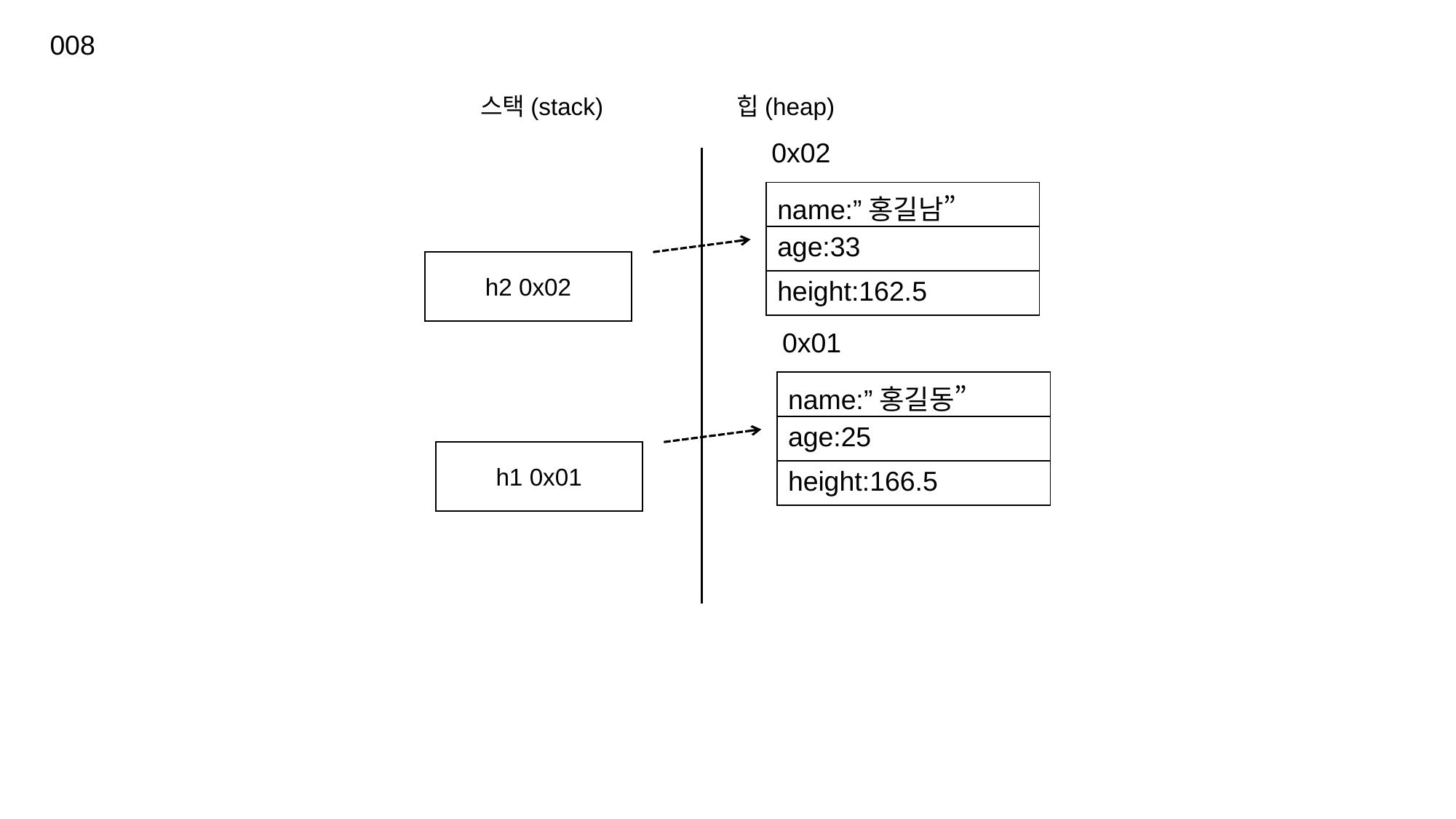

008
스택(stack)
힙(heap)
0x02
| name:”홍길남” |
| --- |
| age:33 |
| height:162.5 |
h2 0x02
0x01
| name:”홍길동” |
| --- |
| age:25 |
| height:166.5 |
h1 0x01